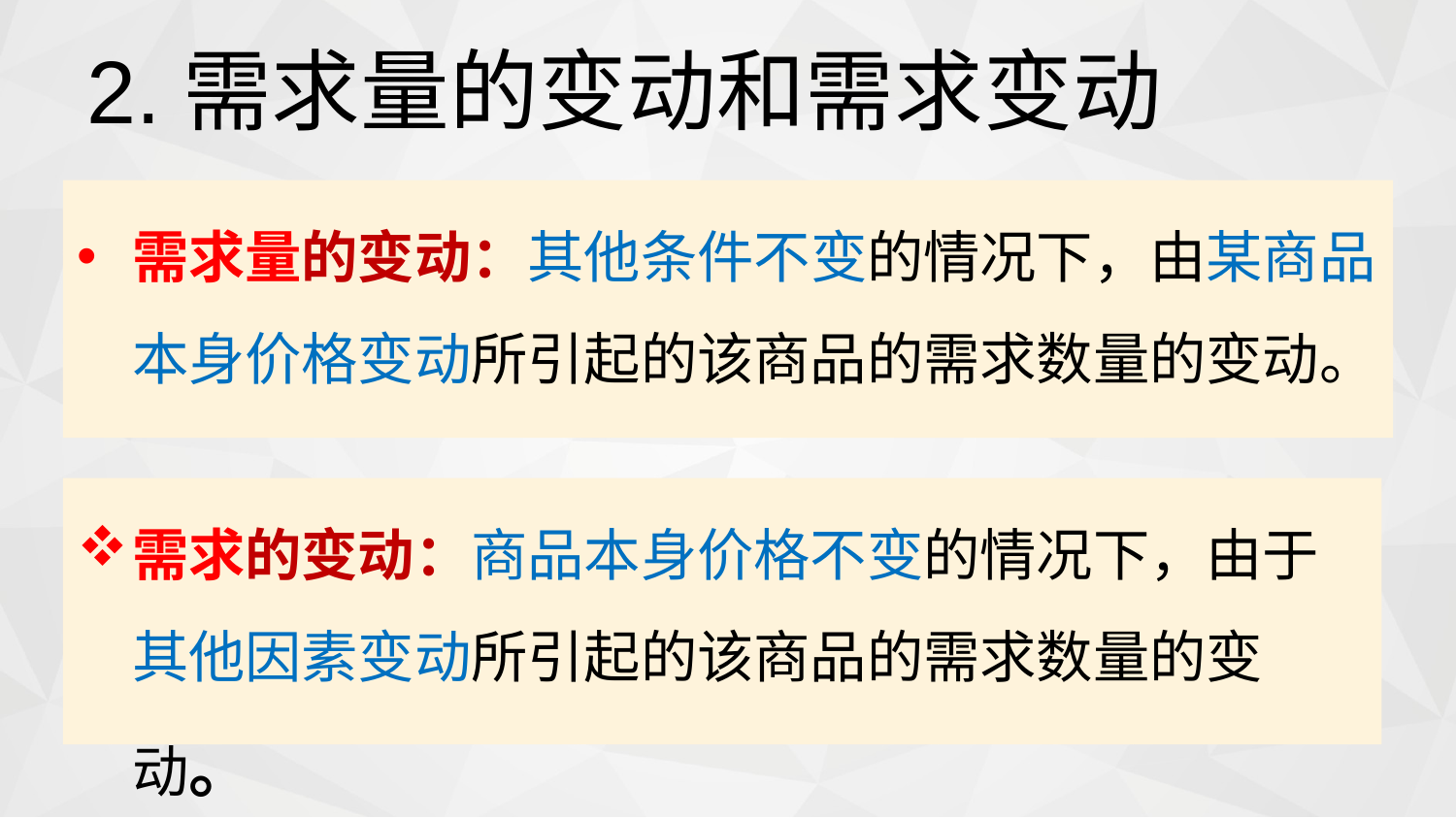

# 2.需求量的变动和需求变动
需求量的变动：其他条件不变的情况下，由某商品本身价格变动所引起的该商品的需求数量的变动。

需求的变动：商品本身价格不变的情况下，由于其他因素变动所引起的该商品的需求数量的变动。

16